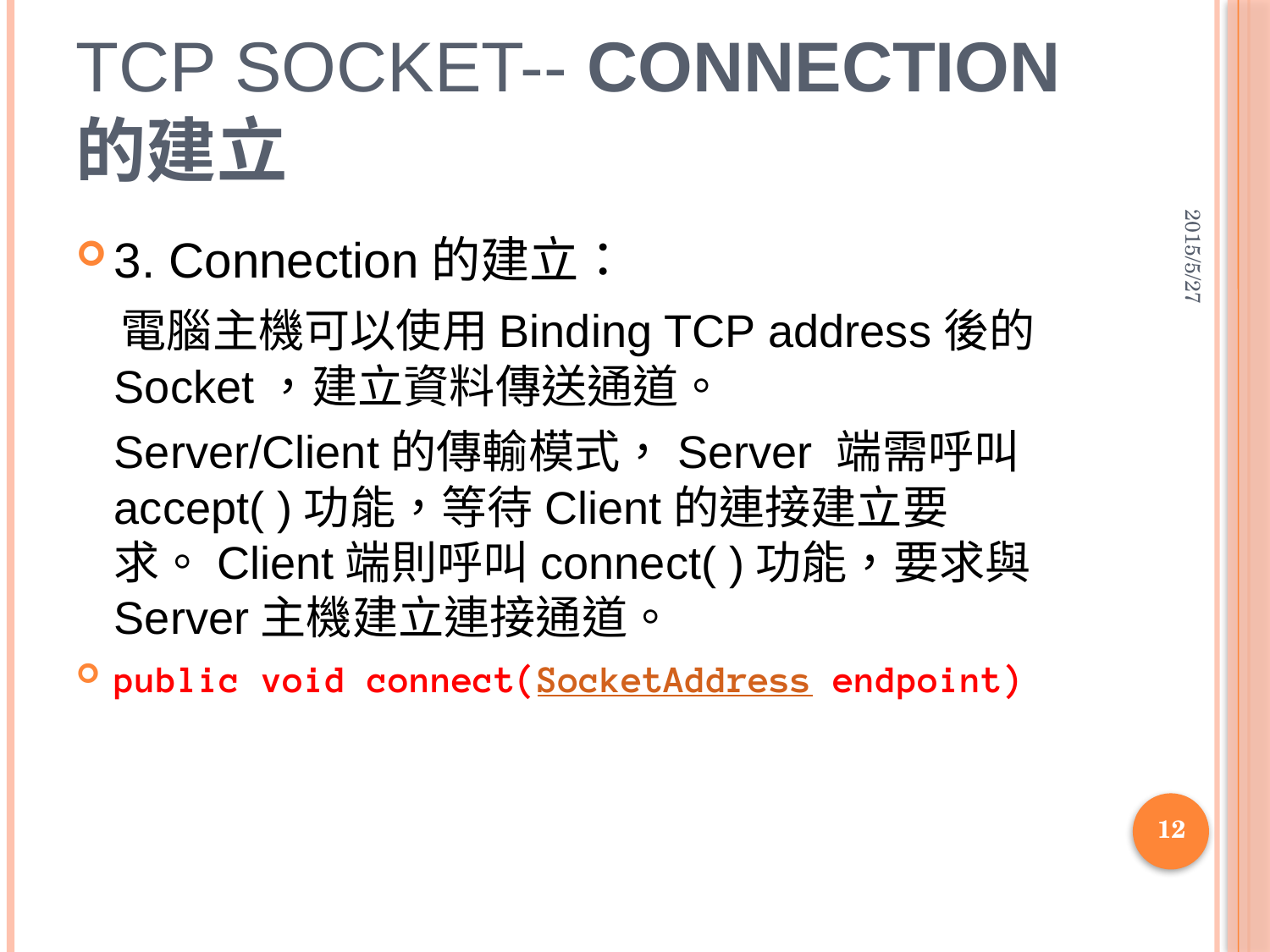

# TCP socket-- Connection的建立
2015/5/27
3. Connection的建立：
   電腦主機可以使用Binding TCP address後的Socket，建立資料傳送通道。
   Server/Client的傳輸模式，Server 端需呼叫accept( )功能，等待Client的連接建立要求。Client端則呼叫connect( )功能，要求與Server主機建立連接通道。
public void connect(SocketAddress endpoint)

12